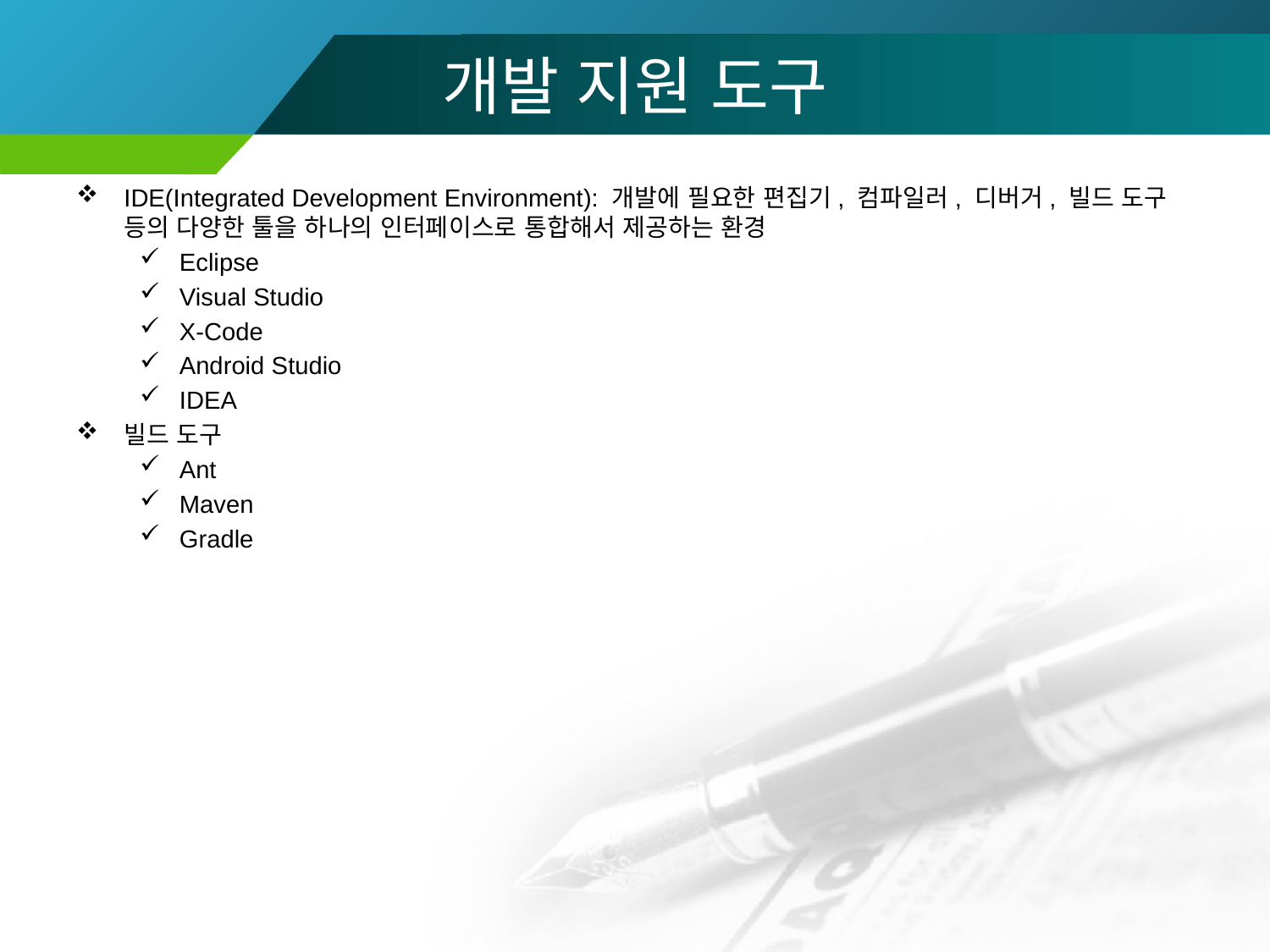

# 개발 지원 도구
IDE(Integrated Development Environment): 개발에 필요한 편집기, 컴파일러, 디버거, 빌드 도구 등의 다양한 툴을 하나의 인터페이스로 통합해서 제공하는 환경
Eclipse
Visual Studio
X-Code
Android Studio
IDEA
빌드 도구
Ant
Maven
Gradle